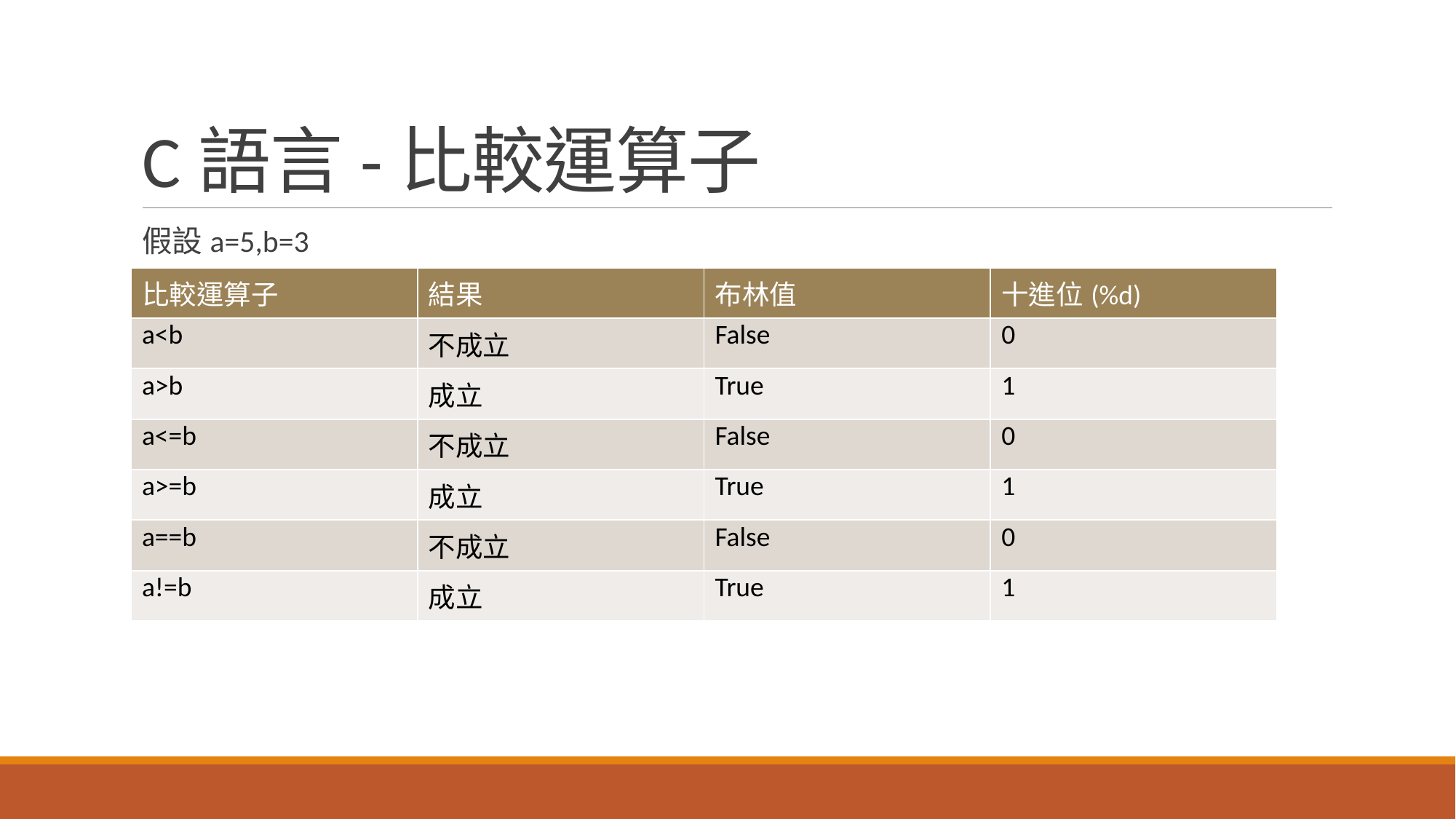

# C語言-比較運算子
假設a=5,b=3
| 比較運算子 | 結果 | 布林值 | 十進位(%d) |
| --- | --- | --- | --- |
| a<b | 不成立 | False | 0 |
| a>b | 成立 | True | 1 |
| a<=b | 不成立 | False | 0 |
| a>=b | 成立 | True | 1 |
| a==b | 不成立 | False | 0 |
| a!=b | 成立 | True | 1 |